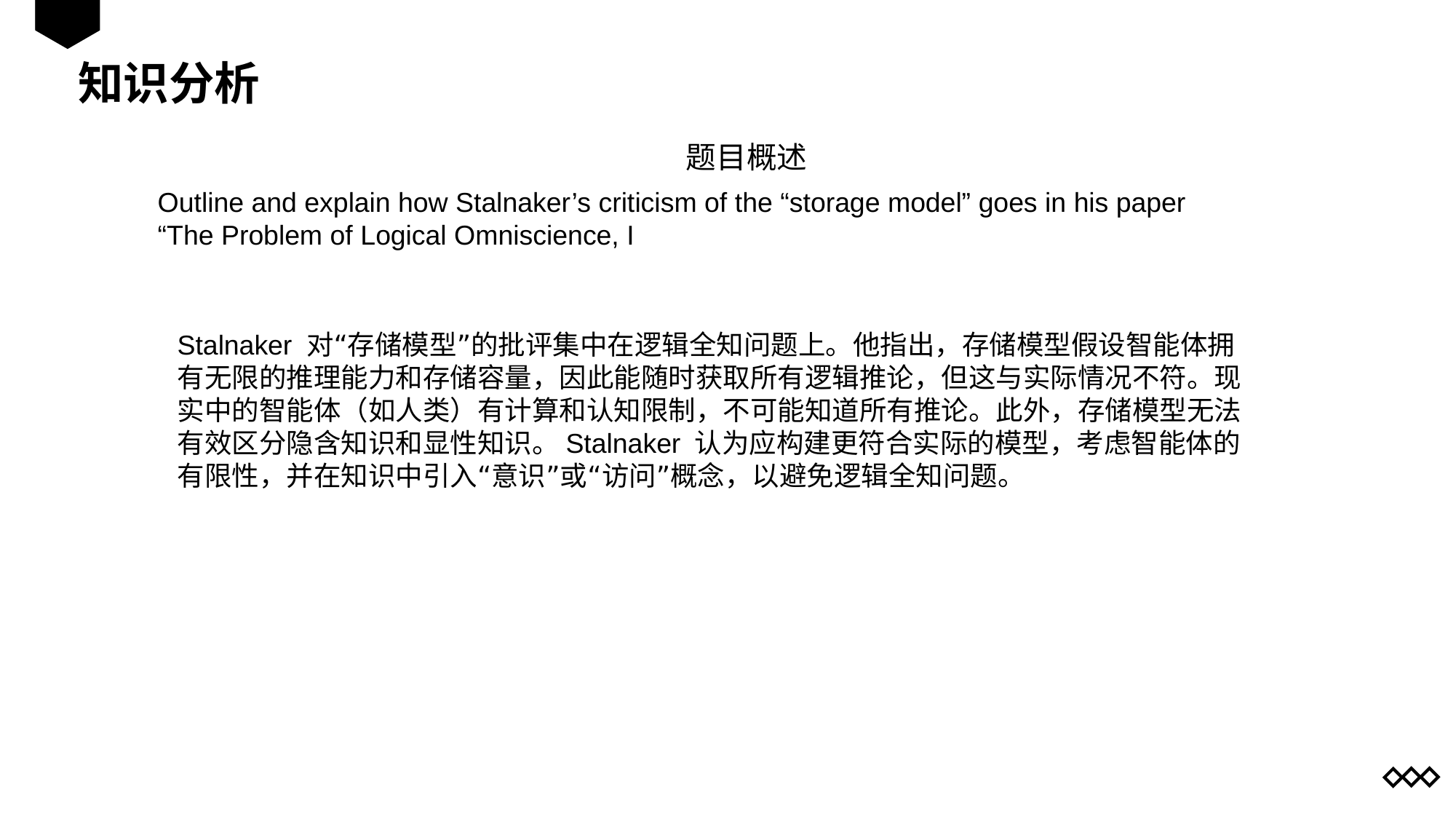

知识分析
题目概述

Outline and explain how Stalnaker’s criticism of the “storage model” goes in his paper “The Problem of Logical Omniscience, I
Stalnaker 对“存储模型”的批评集中在逻辑全知问题上。他指出，存储模型假设智能体拥有无限的推理能力和存储容量，因此能随时获取所有逻辑推论，但这与实际情况不符。现实中的智能体（如人类）有计算和认知限制，不可能知道所有推论。此外，存储模型无法有效区分隐含知识和显性知识。Stalnaker 认为应构建更符合实际的模型，考虑智能体的有限性，并在知识中引入“意识”或“访问”概念，以避免逻辑全知问题。